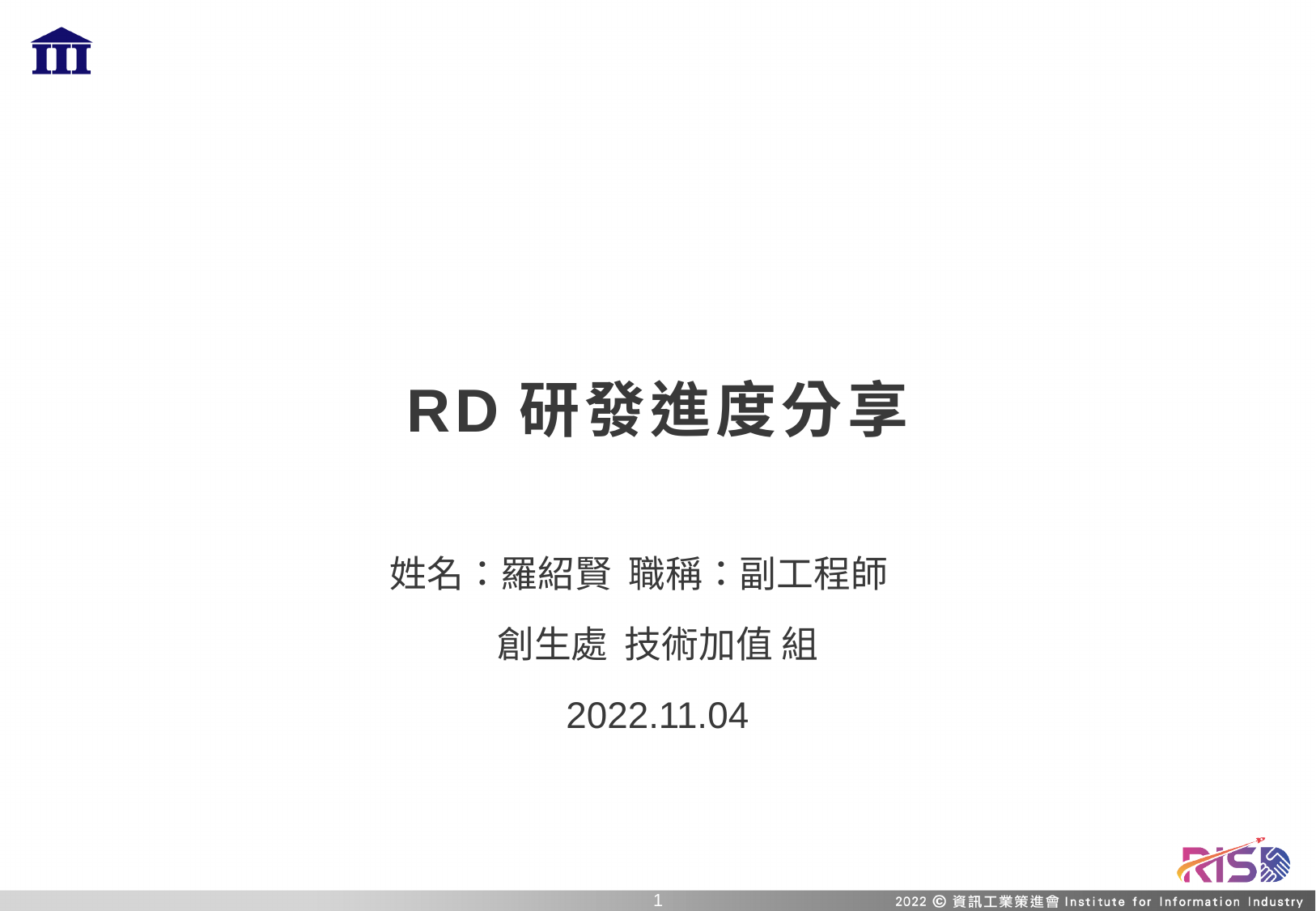

# RD研發進度分享
姓名：羅紹賢  職稱：副工程師
創生處  技術加值 組
2022.11.04
1